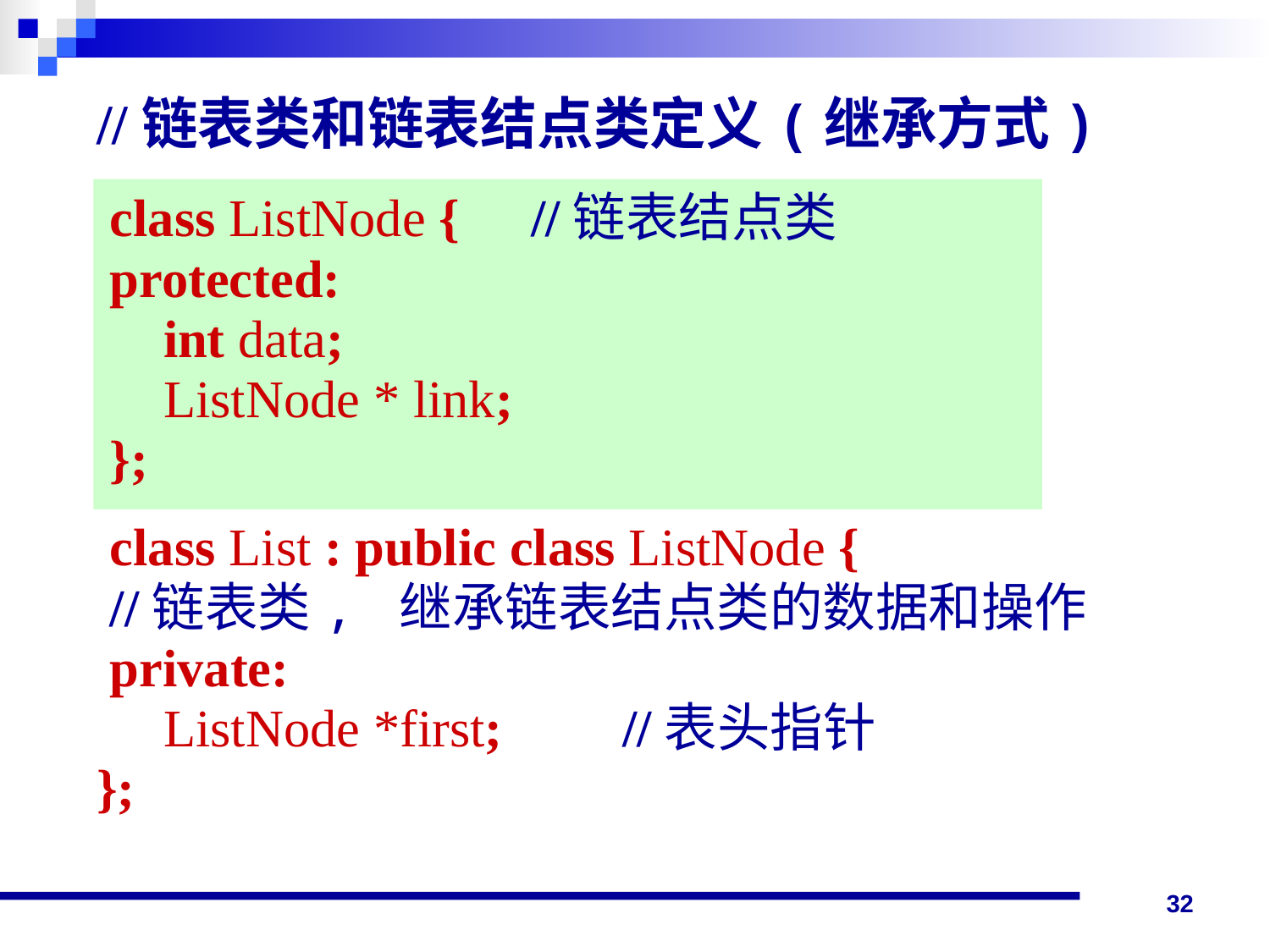

//链表类和链表结点类定义(继承方式)

 class ListNode {	    //链表结点类
 protected:
     int data;
     ListNode * link;
 };

 class List : public class ListNode {
 //链表类, 继承链表结点类的数据和操作
 private:
     ListNode *first;         //表头指针
};

32